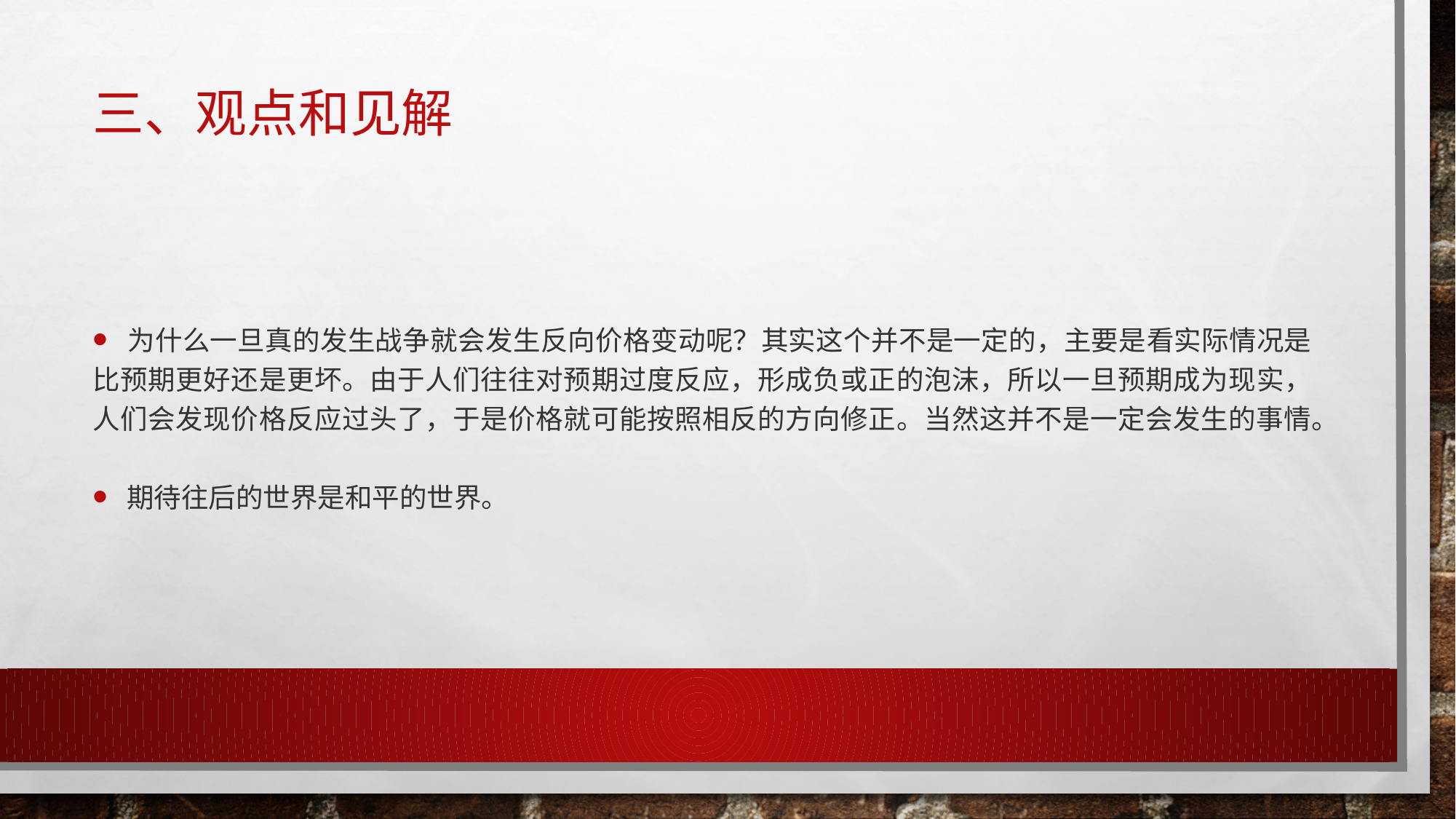

# 三、观点和见解
  为什么一旦真的发生战争就会发生反向价格变动呢？其实这个并不是一定的，主要是看实际情况是比预期更好还是更坏。由于人们往往对预期过度反应，形成负或正的泡沫，所以一旦预期成为现实，人们会发现价格反应过头了，于是价格就可能按照相反的方向修正。当然这并不是一定会发生的事情。

  期待往后的世界是和平的世界。